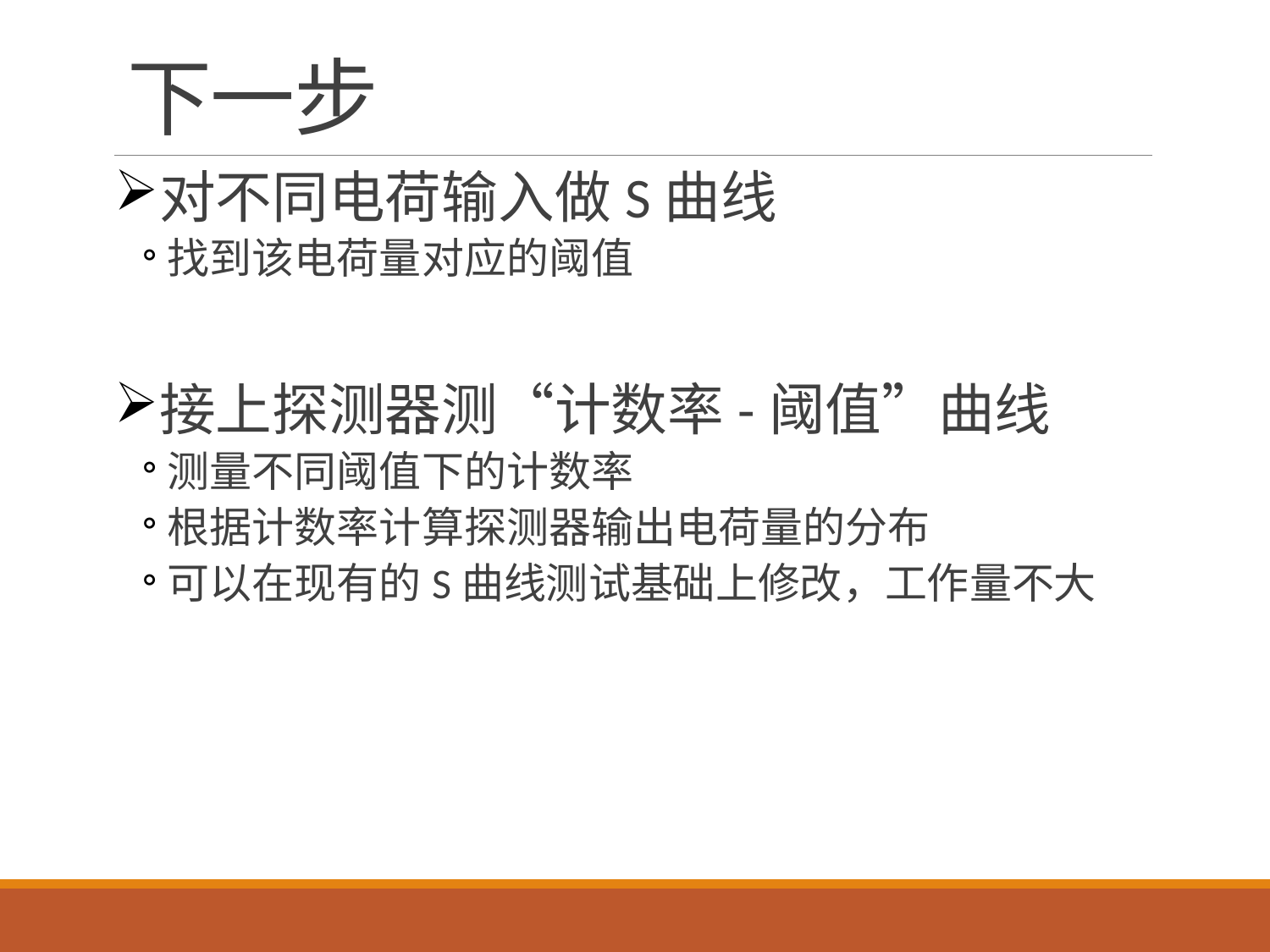

# 下一步
对不同电荷输入做S曲线
找到该电荷量对应的阈值

接上探测器测“计数率-阈值”曲线
测量不同阈值下的计数率
根据计数率计算探测器输出电荷量的分布
可以在现有的S曲线测试基础上修改，工作量不大